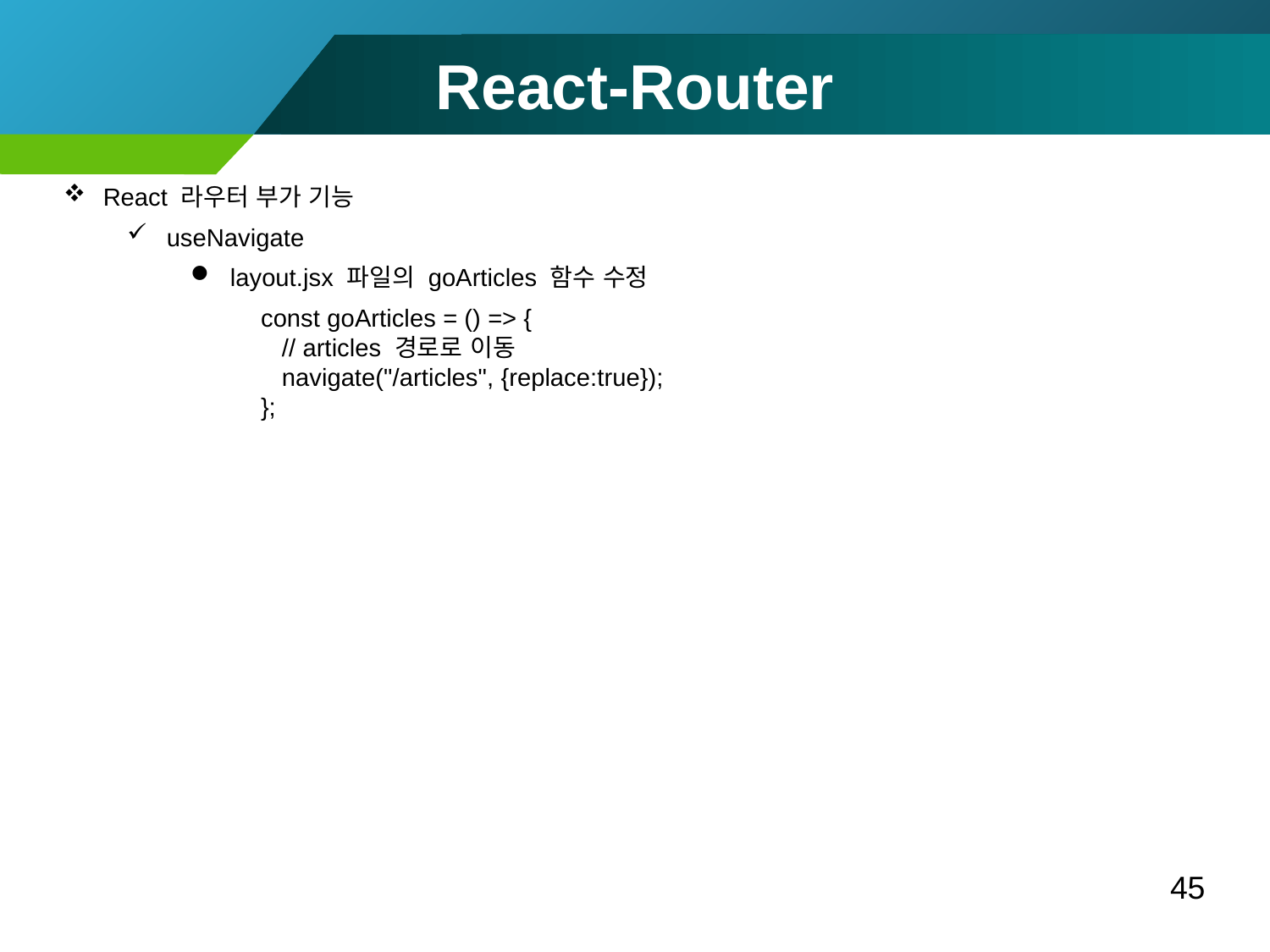

React-Router
React 라우터 부가 기능
useNavigate
layout.jsx 파일의 goArticles 함수 수정
 const goArticles = () => {
    // articles 경로로 이동
    navigate("/articles", {replace:true});
 };
45